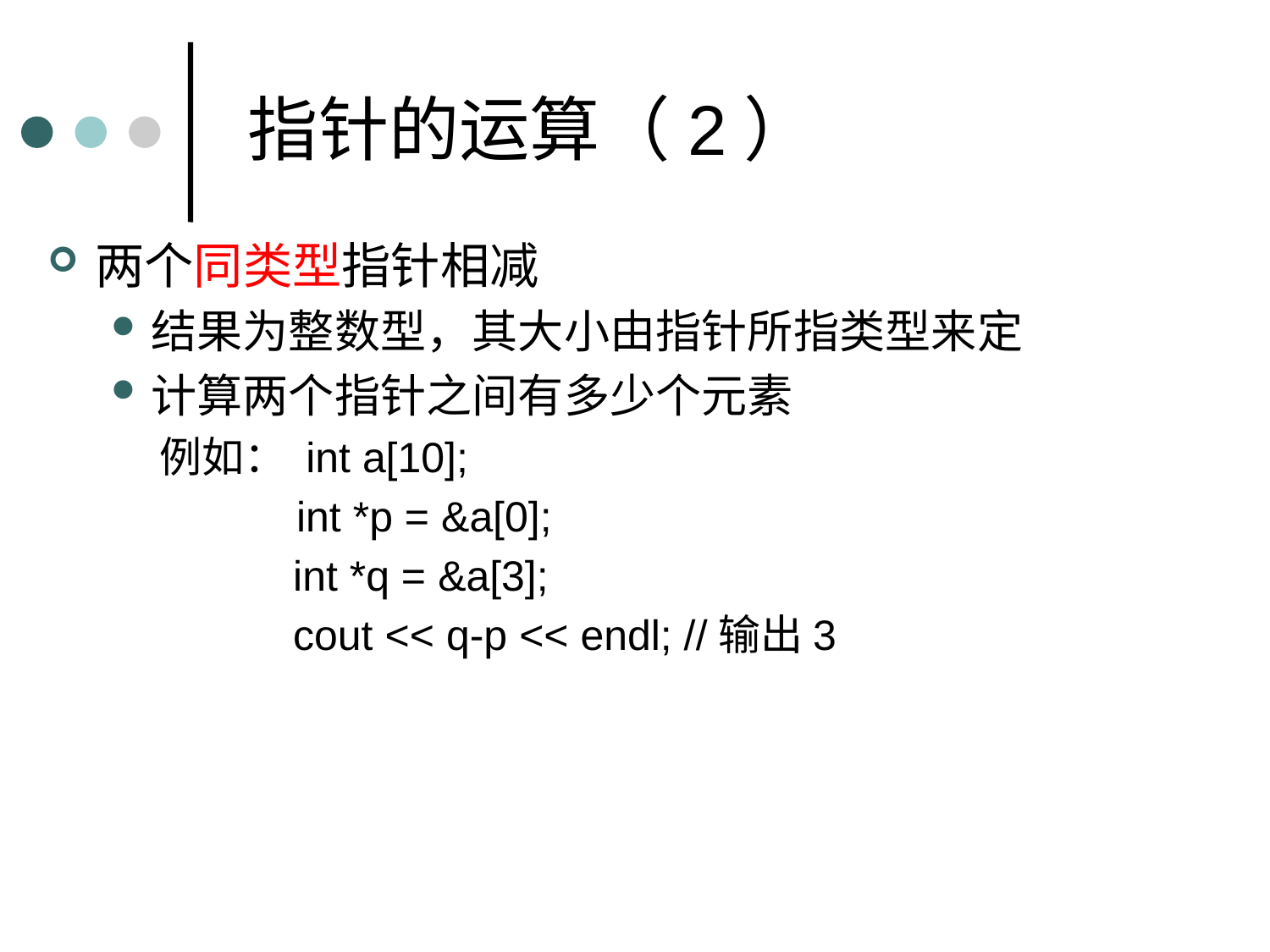

指针的运算（2）
两个同类型指针相减
结果为整数型，其大小由指针所指类型来定
计算两个指针之间有多少个元素
    例如： int a[10];
                     int *p = &a[0];
          int *q = &a[3];
          cout << q-p << endl; //输出3